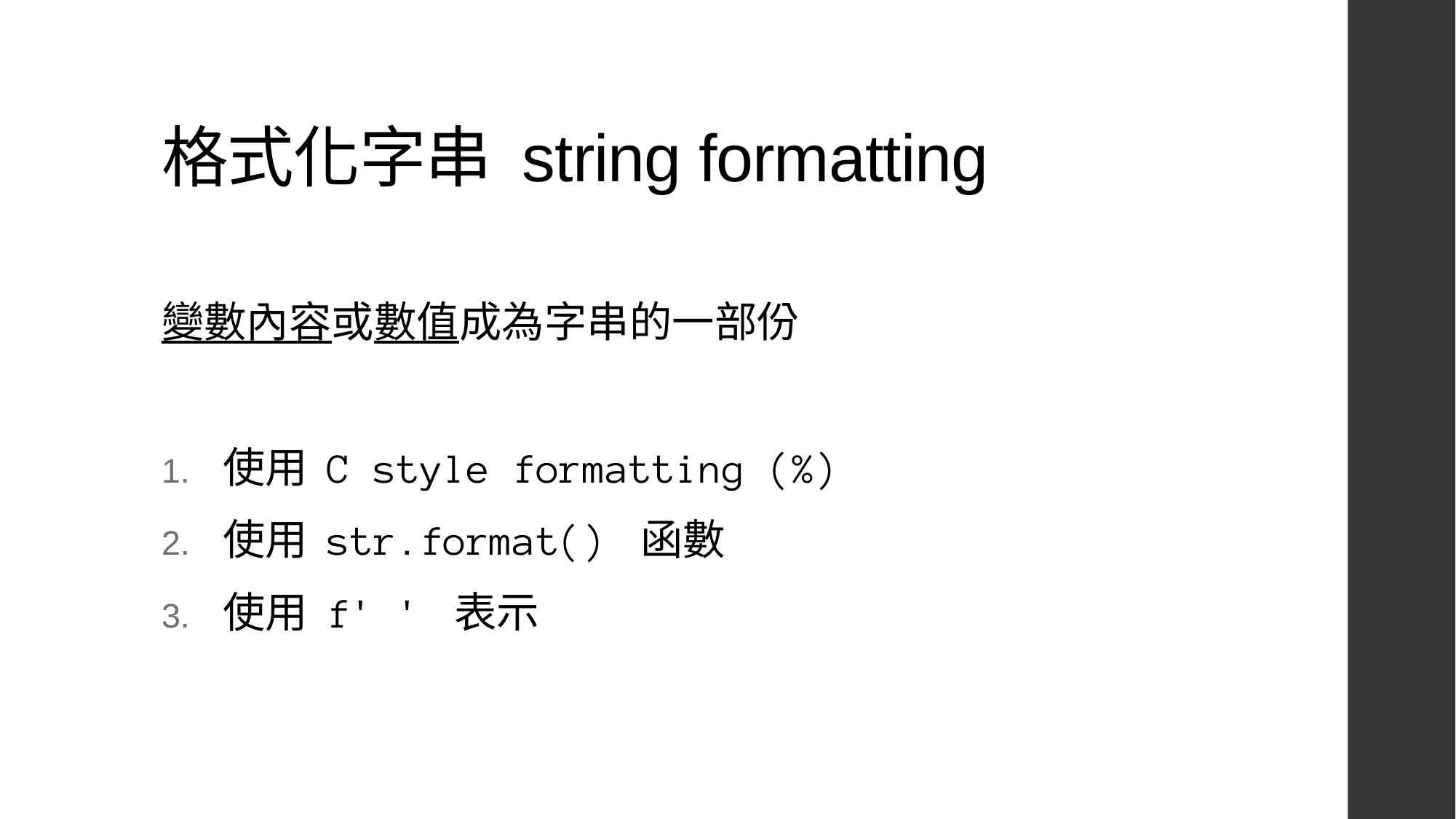

# 格式化字串 string formatting

變數內容或數值成為字串的一部份

使用 C style formatting (%)
使用 str.format() 函數
使用 f' ' 表示